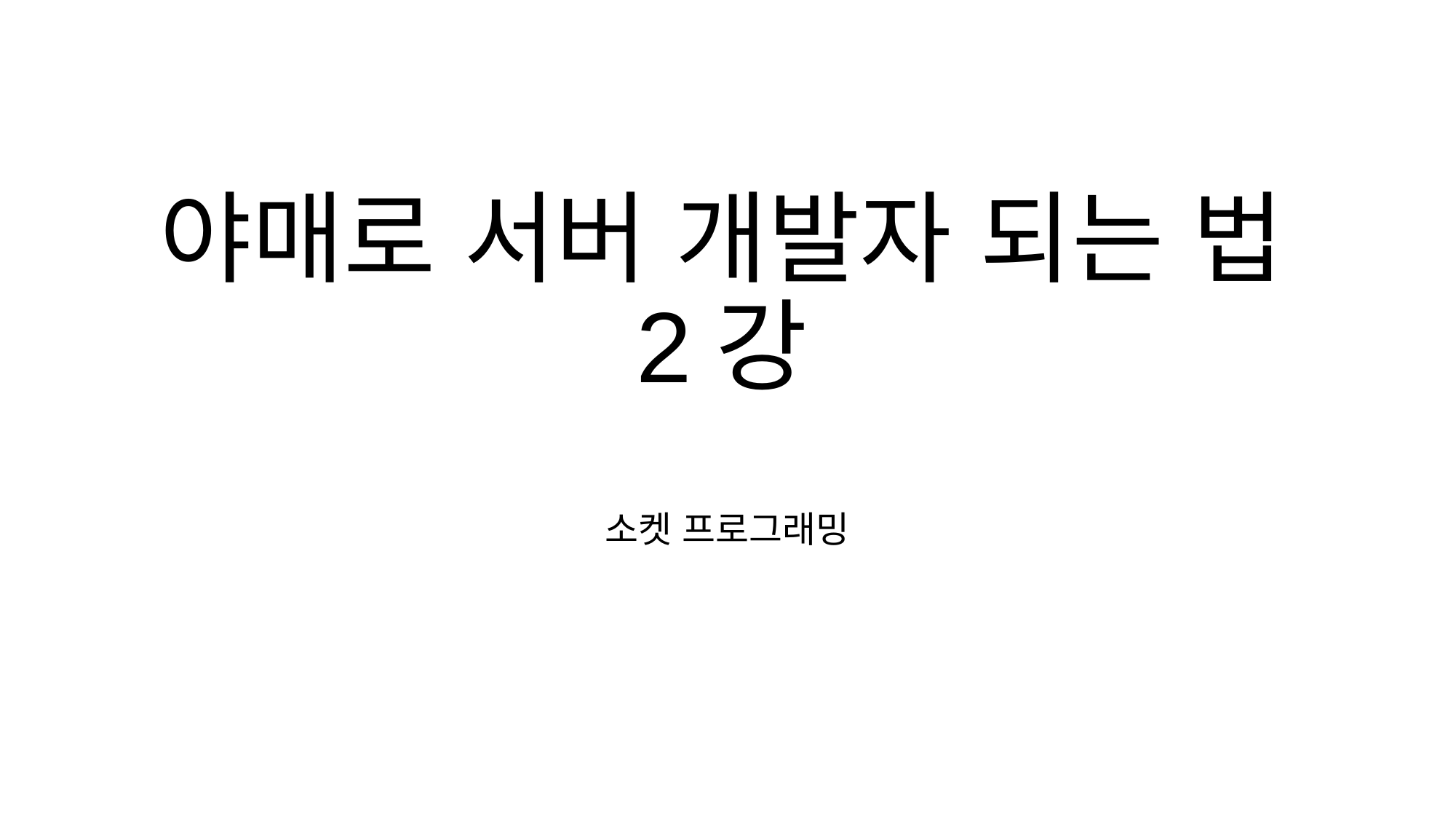

# 야매로 서버 개발자 되는 법 2강
소켓 프로그래밍